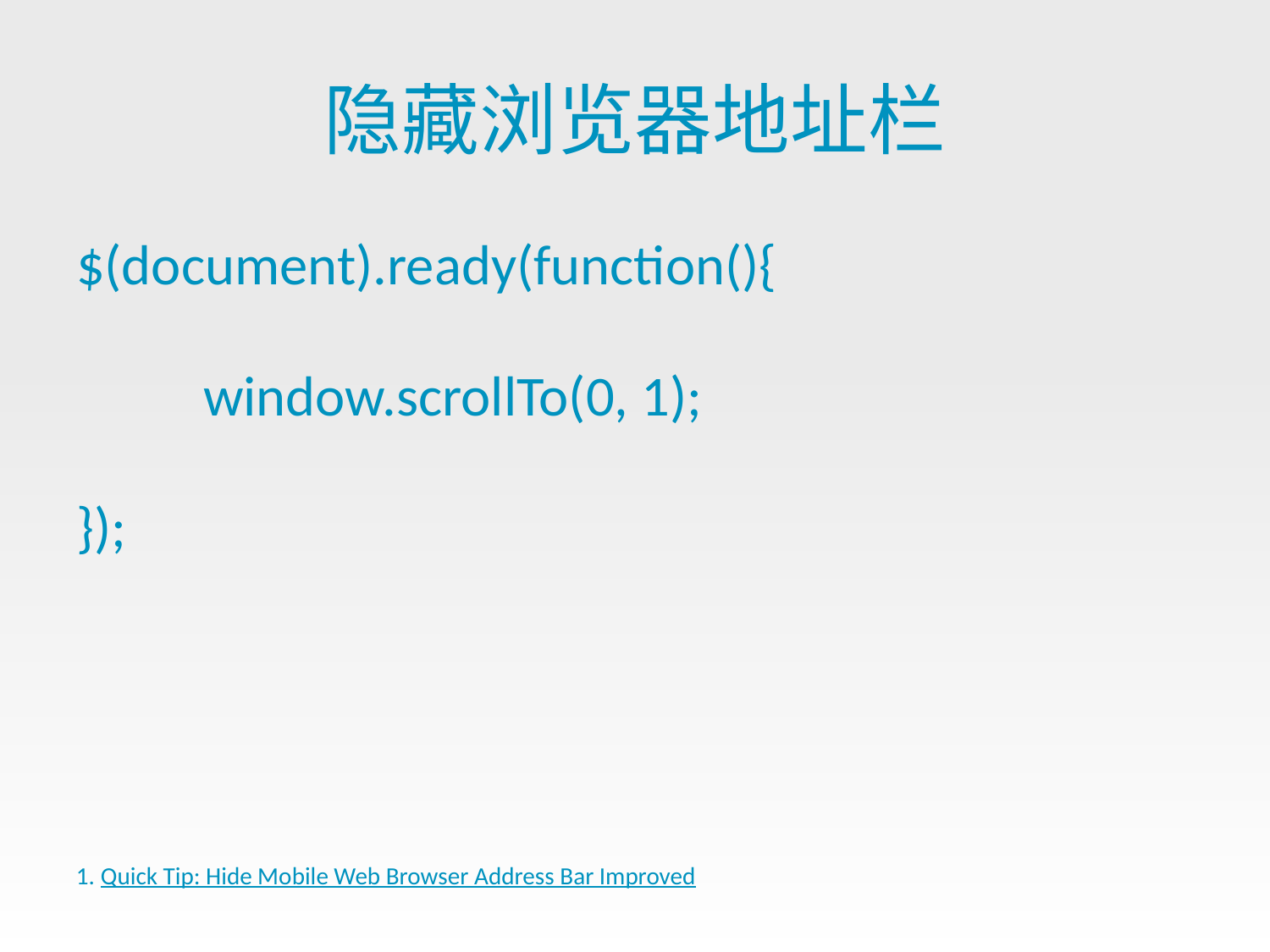

# 隐藏浏览器地址栏
$(document).ready(function(){
	window.scrollTo(0, 1);
});

Quick Tip: Hide Mobile Web Browser Address Bar Improved